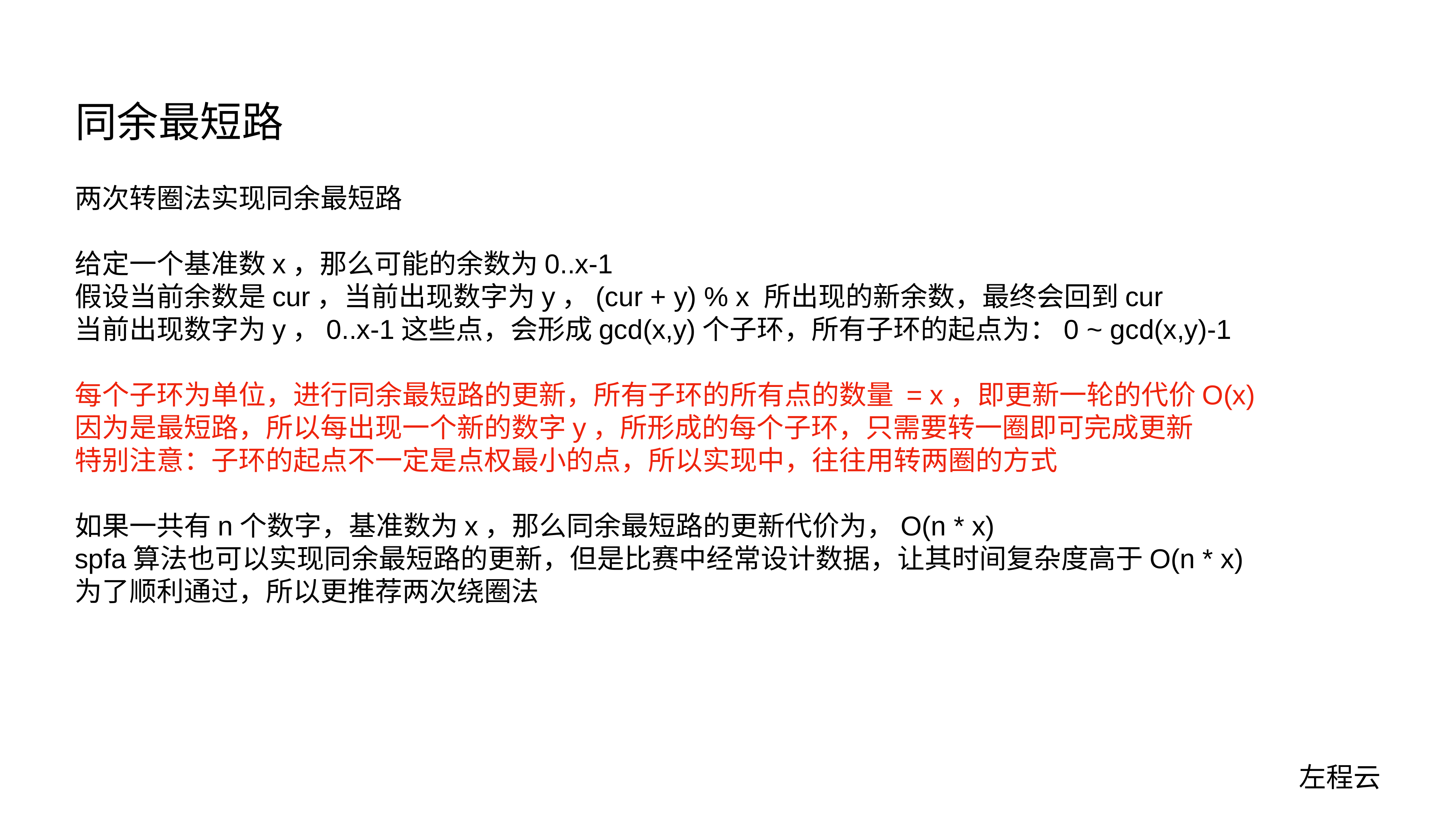

# 同余最短路
两次转圈法实现同余最短路

给定一个基准数x，那么可能的余数为0..x-1
假设当前余数是cur，当前出现数字为y，(cur + y) % x 所出现的新余数，最终会回到cur
当前出现数字为y，0..x-1这些点，会形成gcd(x,y)个子环，所有子环的起点为：0 ~ gcd(x,y)-1

每个子环为单位，进行同余最短路的更新，所有子环的所有点的数量 = x，即更新一轮的代价O(x)
因为是最短路，所以每出现一个新的数字y，所形成的每个子环，只需要转一圈即可完成更新
特别注意：子环的起点不一定是点权最小的点，所以实现中，往往用转两圈的方式

如果一共有n个数字，基准数为x，那么同余最短路的更新代价为，O(n * x)
spfa算法也可以实现同余最短路的更新，但是比赛中经常设计数据，让其时间复杂度高于O(n * x)
为了顺利通过，所以更推荐两次绕圈法
左程云